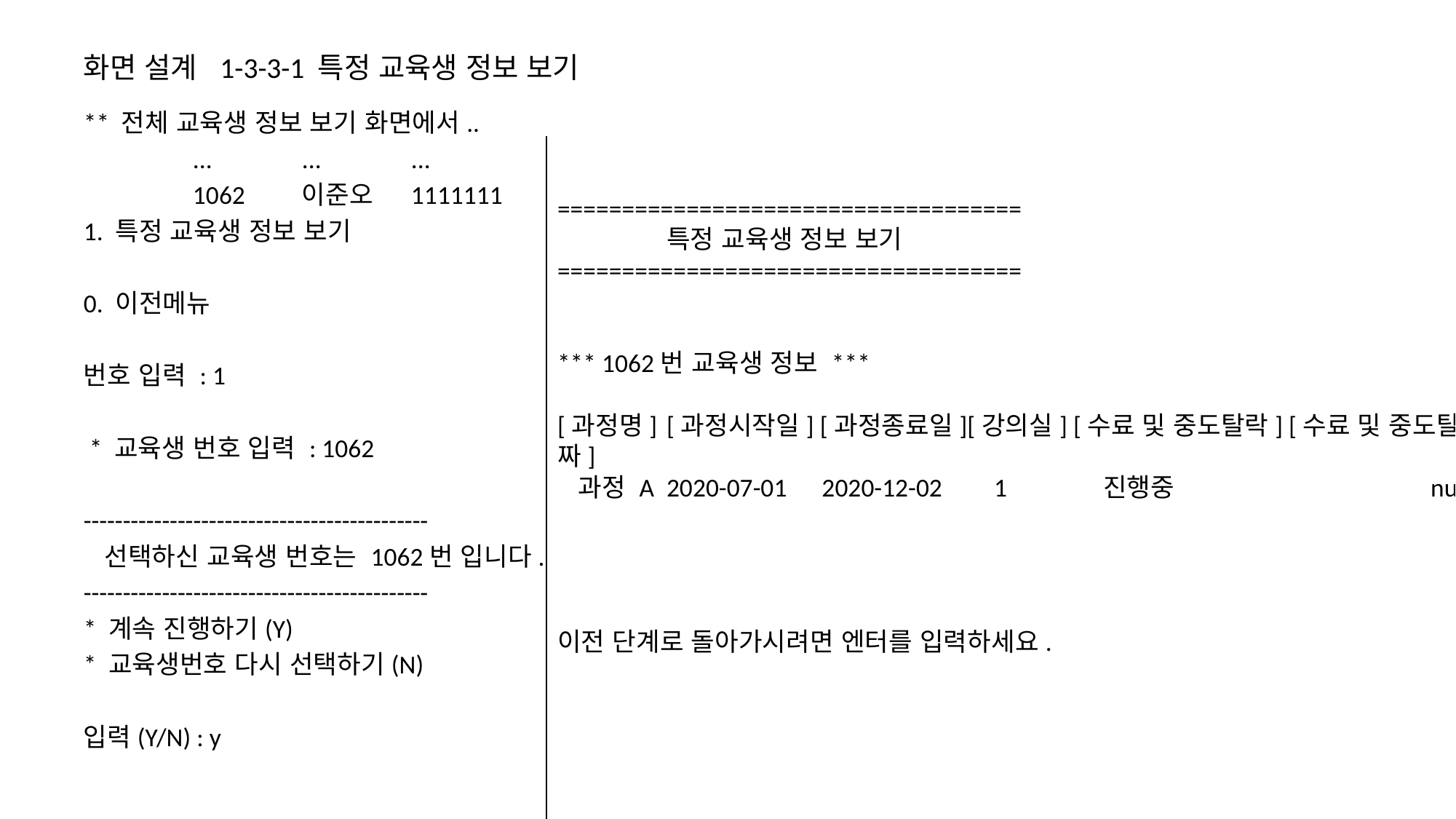

# 화면 설계  1-3-3-1 특정 교육생 정보 보기
** 전체 교육생 정보 보기 화면에서..
	...	...	...
	1062	이준오	1111111
1. 특정 교육생 정보 보기

0. 이전메뉴

번호 입력 : 1

 * 교육생 번호 입력 : 1062

--------------------------------------------
  선택하신 교육생 번호는 1062번 입니다.
--------------------------------------------
* 계속 진행하기(Y)
* 교육생번호 다시 선택하기(N)

입력(Y/N) : y

====================================
       	특정 교육생 정보 보기
====================================

*** 1062번 교육생 정보 ***

[과정명]	[과정시작일] [과정종료일][강의실] [수료 및 중도탈락] [수료 및 중도탈락 날짜]
  과정 A	2020-07-01      2020-12-02	1	진행중			null

이전 단계로 돌아가시려면 엔터를 입력하세요.